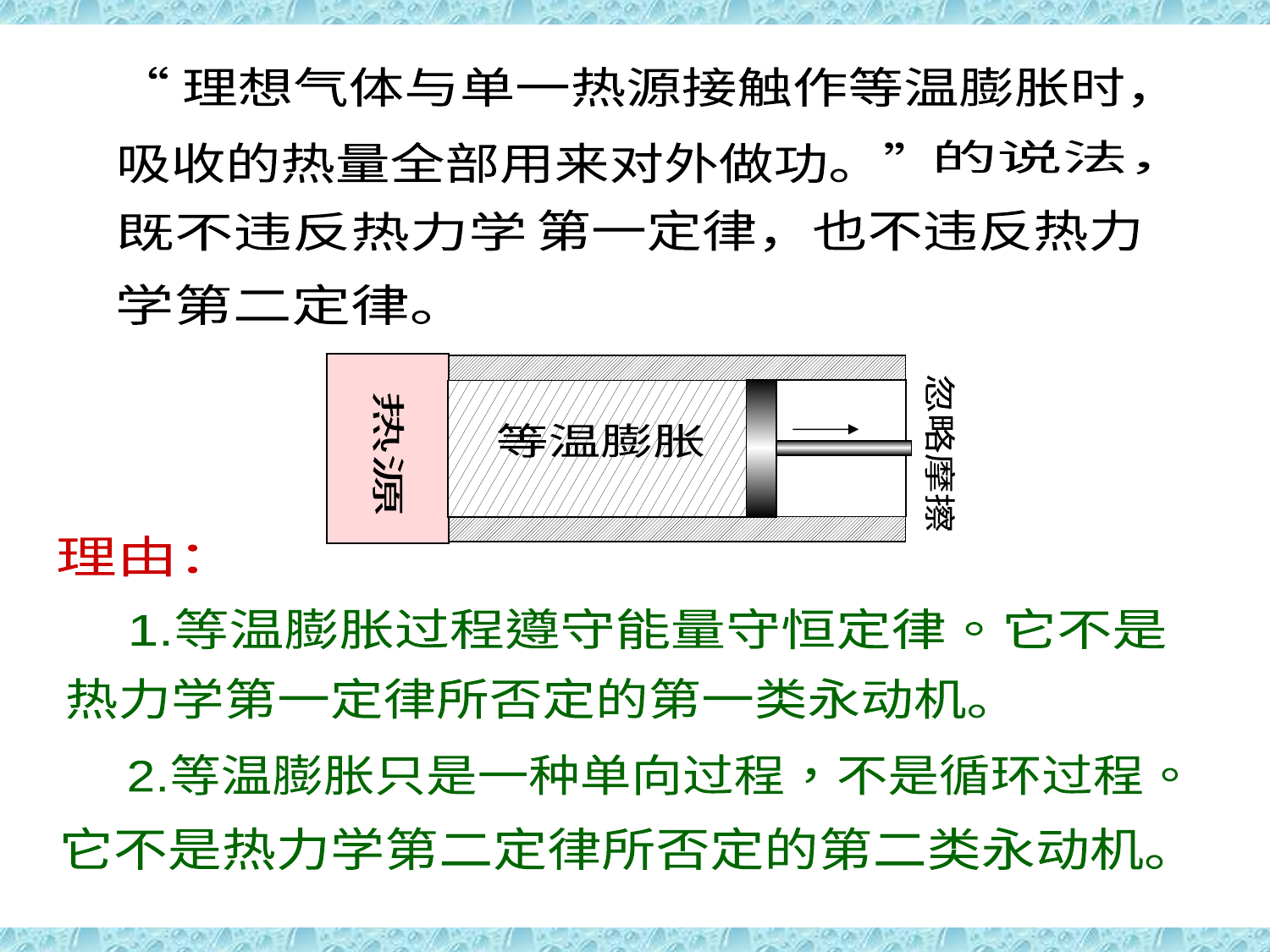

等温膨胀思辩
“ 理想气体与单一热源接触作等温膨胀时，
的说法，
吸收的热量全部用来对外做功。”
第一定律，也不违反热力
既不违反热力学
学第二定律。

等温膨胀

热源

忽略摩擦
理由：
1.等温膨胀过程遵守能量守恒定律。它不是
热力学第一定律所否定的第一类永动机。
2.等温膨胀只是一种单向过程，不是循环过程。
它不是热力学第二定律所否定的第二类永动机。